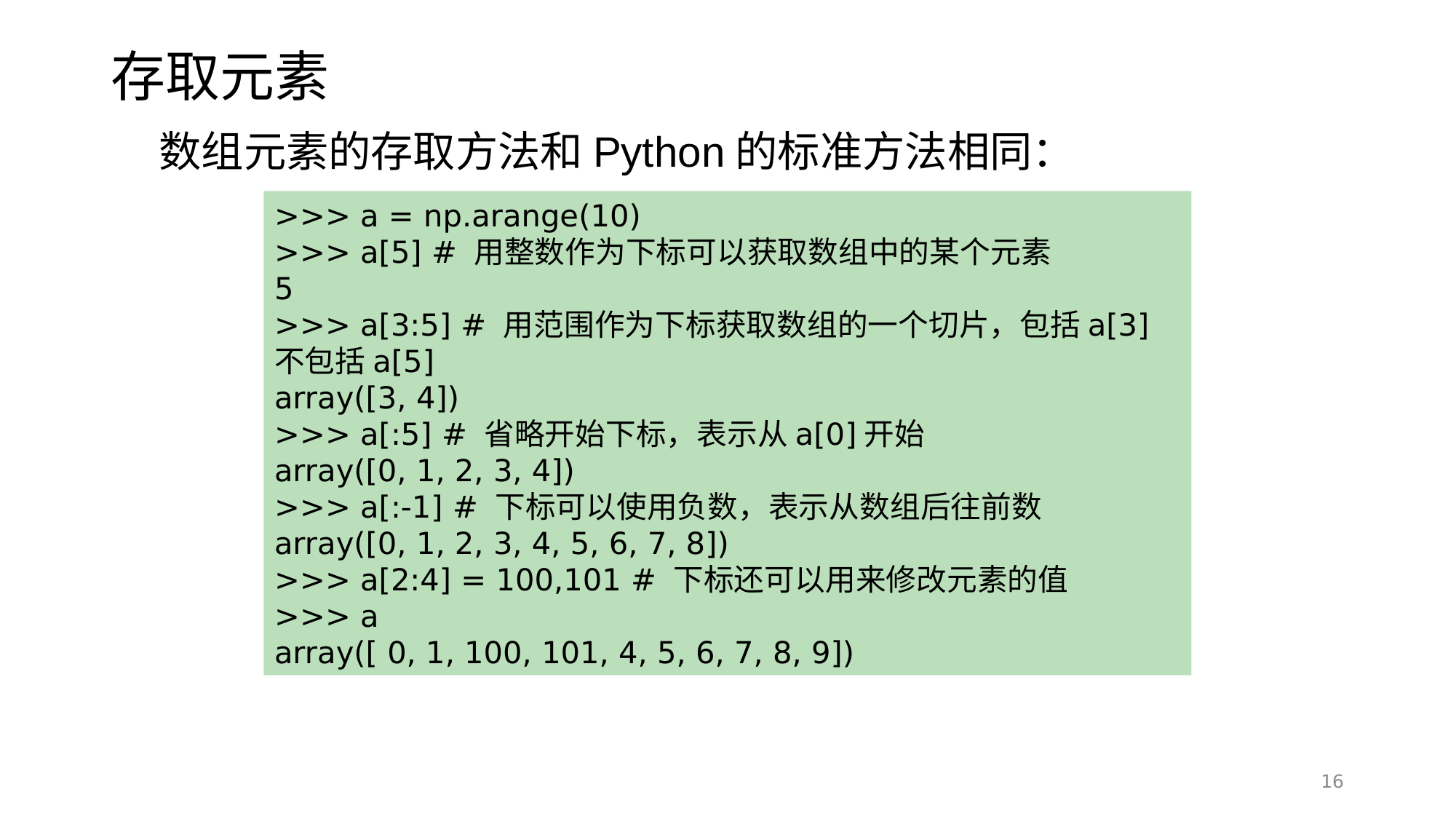

# 存取元素
    数组元素的存取方法和Python的标准方法相同：
>>> a = np.arange(10)
>>> a[5] # 用整数作为下标可以获取数组中的某个元素
5
>>> a[3:5] # 用范围作为下标获取数组的一个切片，包括a[3]不包括a[5]
array([3, 4])
>>> a[:5] # 省略开始下标，表示从a[0]开始
array([0, 1, 2, 3, 4])
>>> a[:-1] # 下标可以使用负数，表示从数组后往前数
array([0, 1, 2, 3, 4, 5, 6, 7, 8])
>>> a[2:4] = 100,101 # 下标还可以用来修改元素的值
>>> a
array([ 0, 1, 100, 101, 4, 5, 6, 7, 8, 9])
16